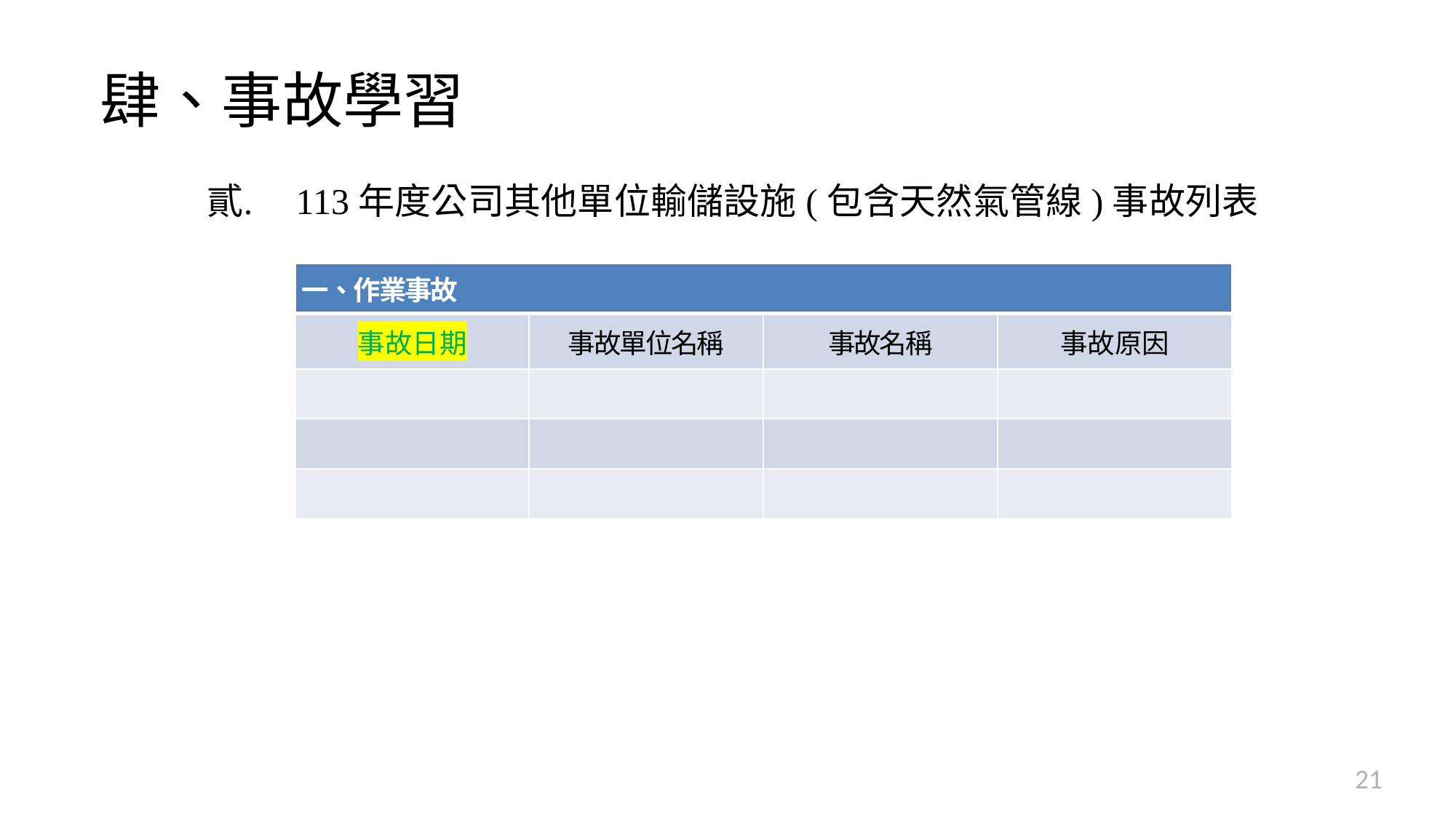

# 肆、事故學習
113年度公司其他單位輸儲設施(包含天然氣管線)事故列表
| 一、作業事故 |  |  |  |
| --- | --- | --- | --- |
| 事故日期 | 事故單位名稱 | 事故名稱 | 事故原因 |
|  |  |  |  |
|  |  |  |  |
|  |  |  |  |
21